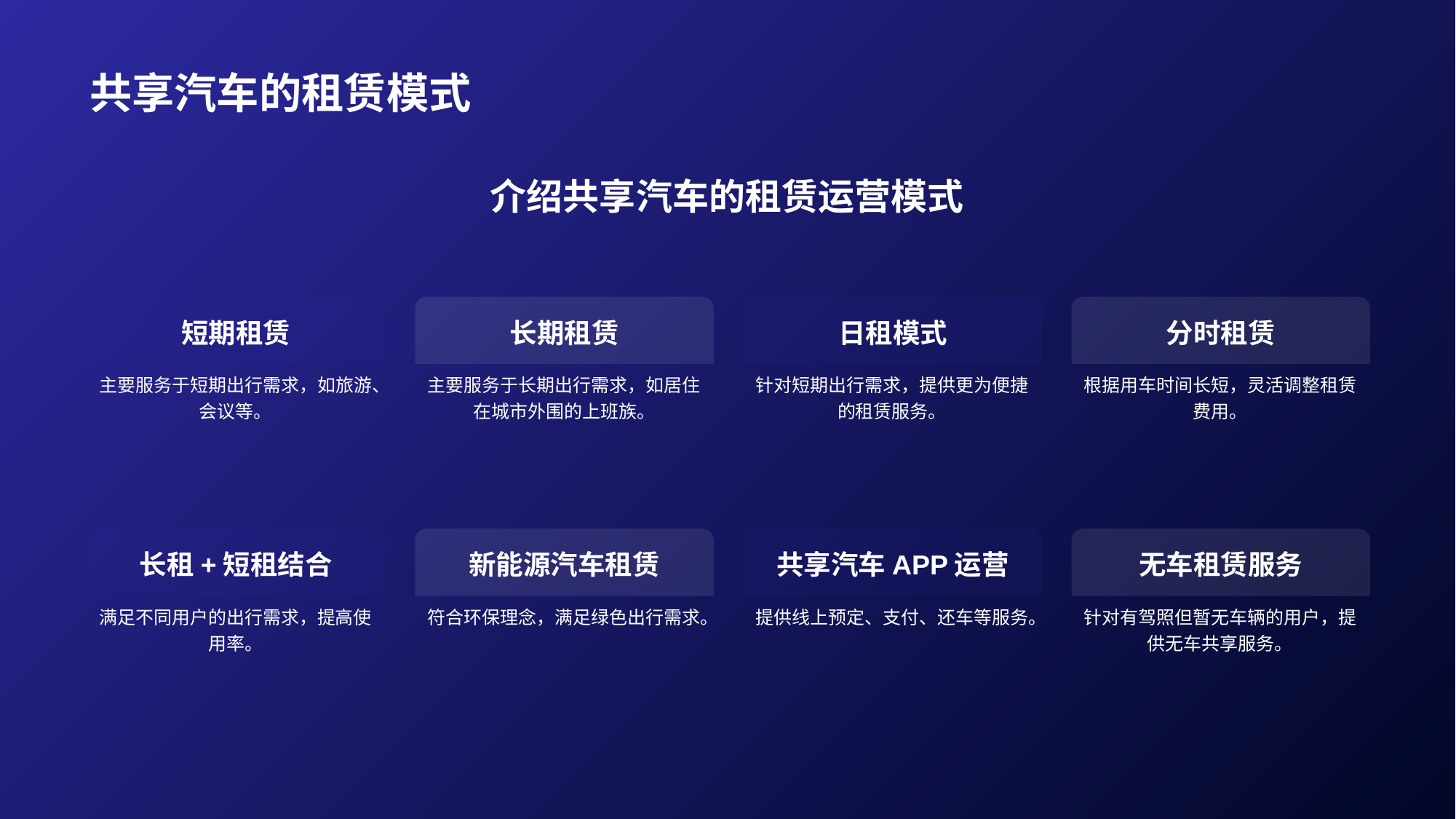

# 共享汽车的租赁模式
介绍共享汽车的租赁运营模式
短期租赁
主要服务于短期出行需求，如旅游、会议等。
长期租赁
主要服务于长期出行需求，如居住在城市外围的上班族。
日租模式
针对短期出行需求，提供更为便捷的租赁服务。
分时租赁
根据用车时间长短，灵活调整租赁费用。
长租+短租结合
满足不同用户的出行需求，提高使用率。
新能源汽车租赁
符合环保理念，满足绿色出行需求。
共享汽车APP运营
提供线上预定、支付、还车等服务。
无车租赁服务
针对有驾照但暂无车辆的用户，提供无车共享服务。